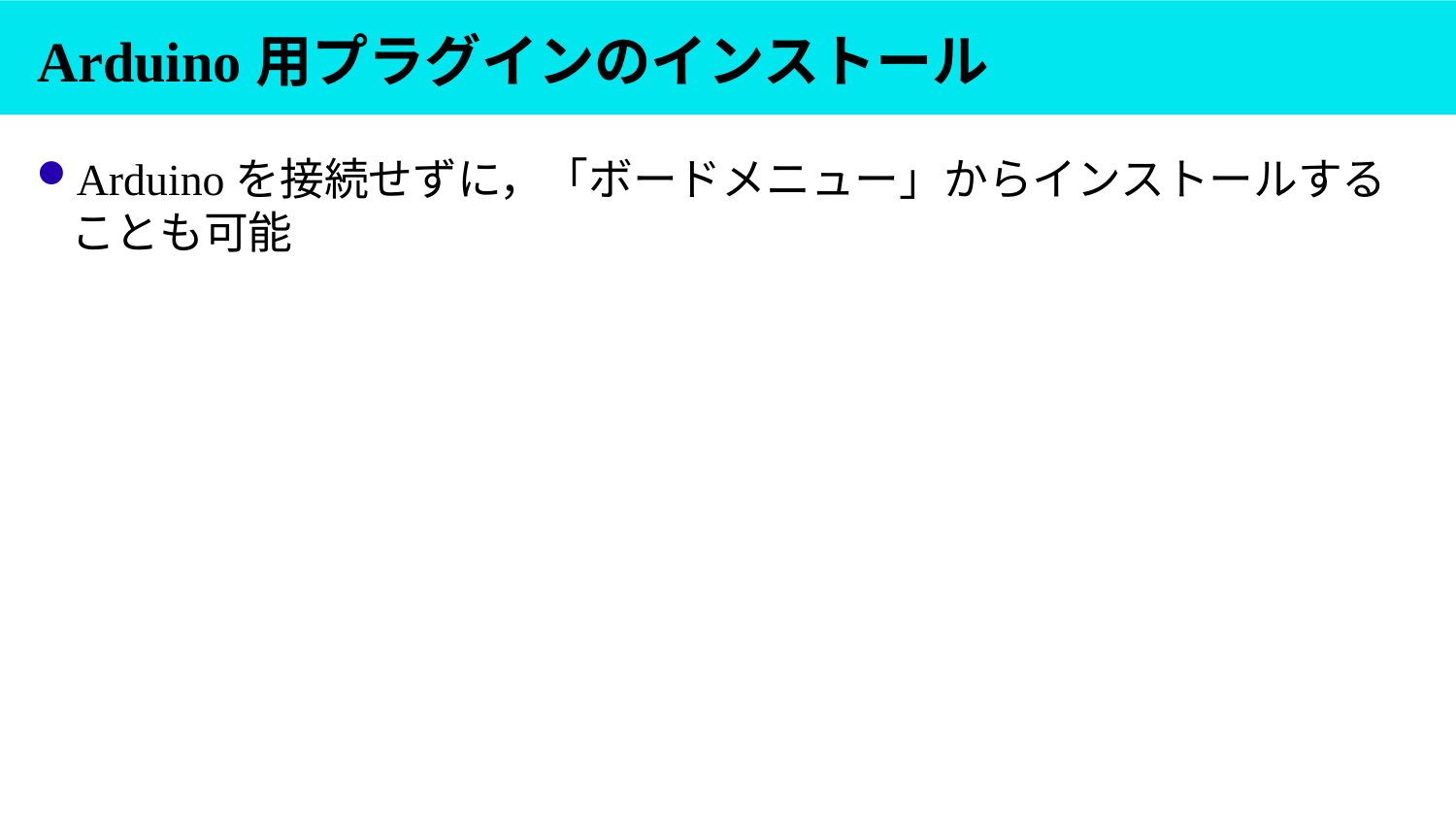

# Arduino用プラグインのインストール
Arduinoを接続せずに，「ボードメニュー」からインストールすることも可能